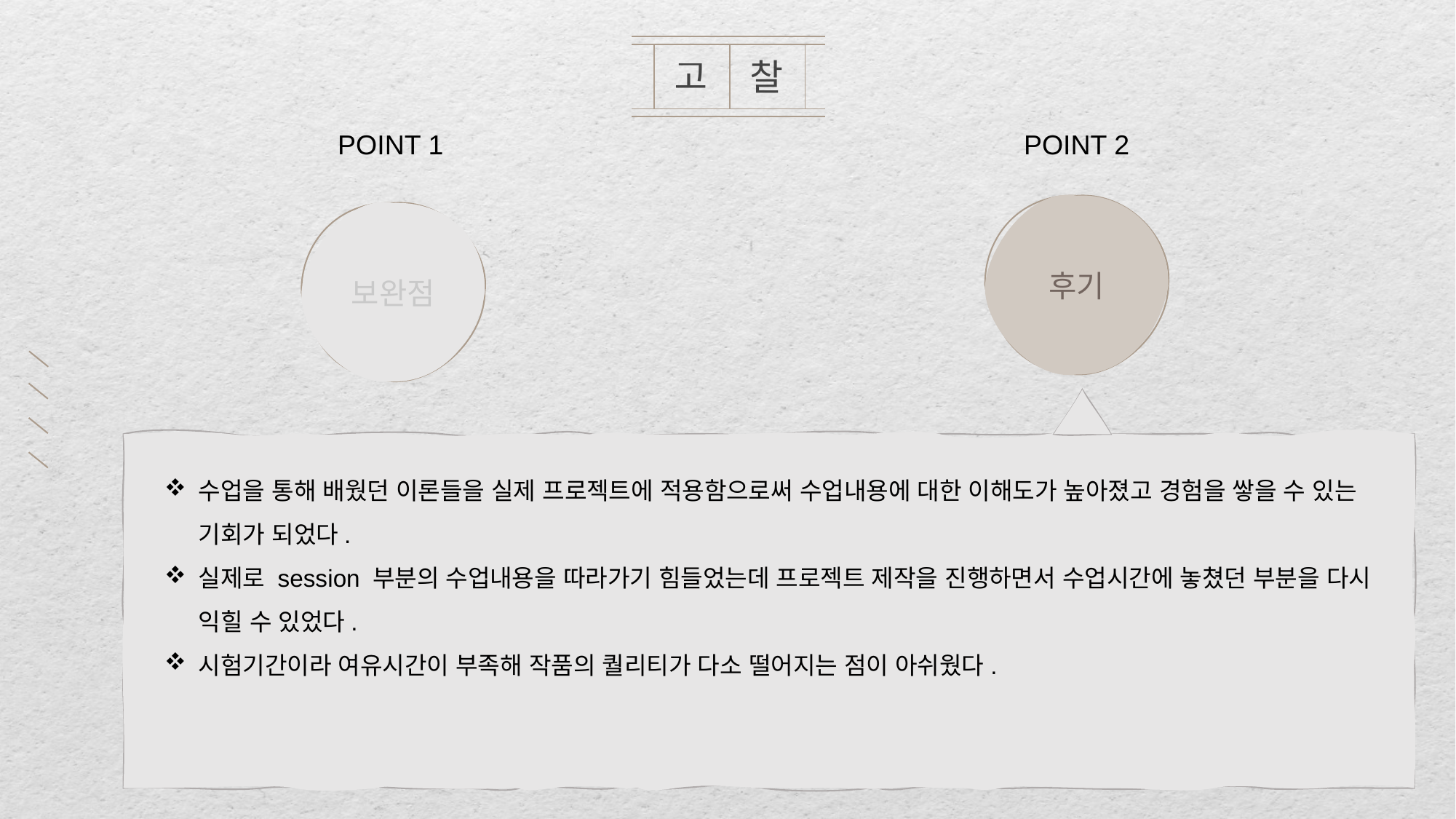

고
찰
POINT 1
POINT 2
후기
보완점

수업을 통해 배웠던 이론들을 실제 프로젝트에 적용함으로써 수업내용에 대한 이해도가 높아졌고 경험을 쌓을 수 있는 기회가 되었다.
실제로 session 부분의 수업내용을 따라가기 힘들었는데 프로젝트 제작을 진행하면서 수업시간에 놓쳤던 부분을 다시 익힐 수 있었다.
시험기간이라 여유시간이 부족해 작품의 퀄리티가 다소 떨어지는 점이 아쉬웠다.